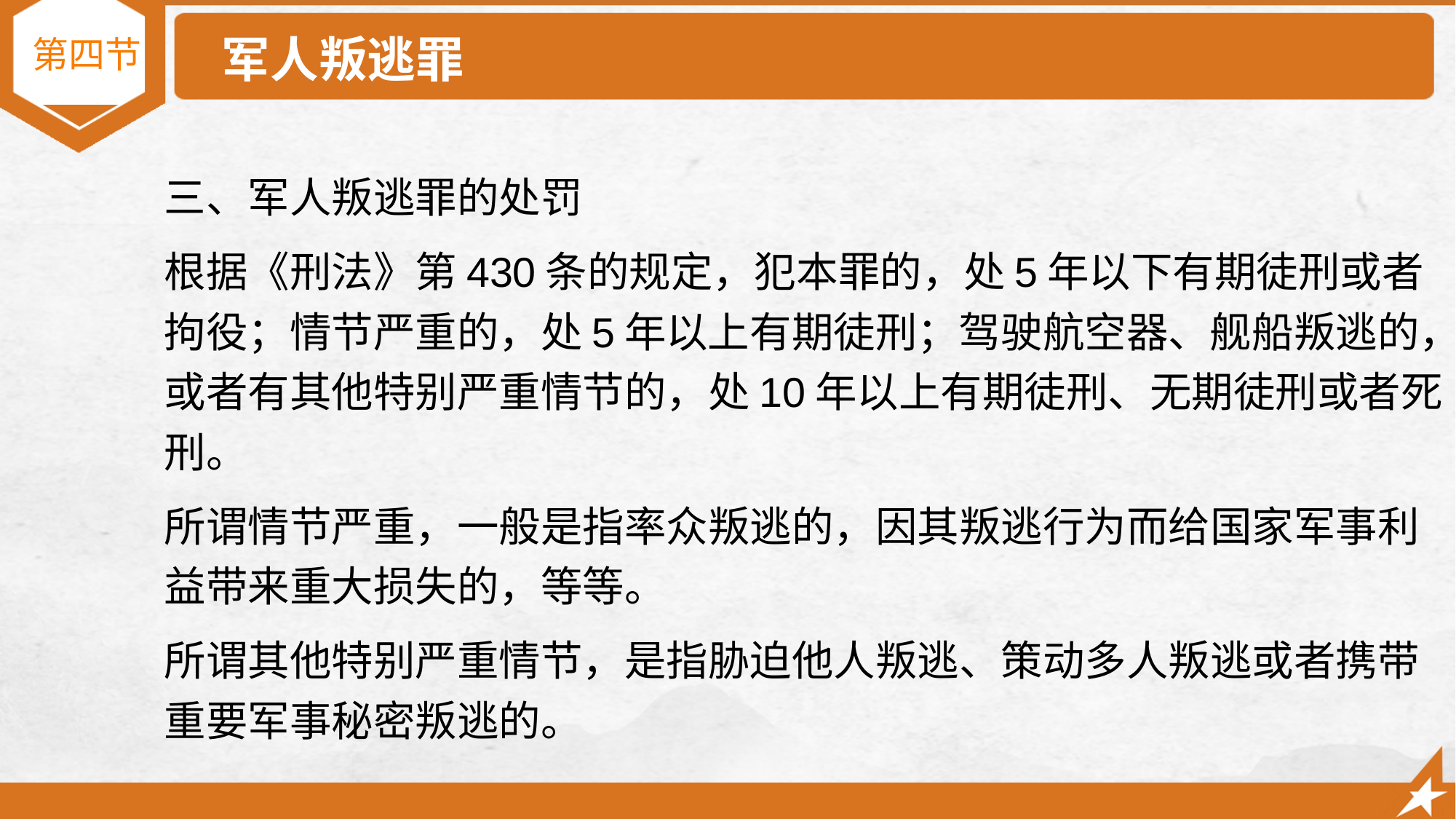

第四节
# 军人叛逃罪
三、军人叛逃罪的处罚
根据《刑法》第430条的规定，犯本罪的，处5年以下有期徒刑或者拘役；情节严重的，处5年以上有期徒刑；驾驶航空器、舰船叛逃的，或者有其他特别严重情节的，处10年以上有期徒刑、无期徒刑或者死刑。
所谓情节严重，一般是指率众叛逃的，因其叛逃行为而给国家军事利益带来重大损失的，等等。
所谓其他特别严重情节，是指胁迫他人叛逃、策动多人叛逃或者携带重要军事秘密叛逃的。